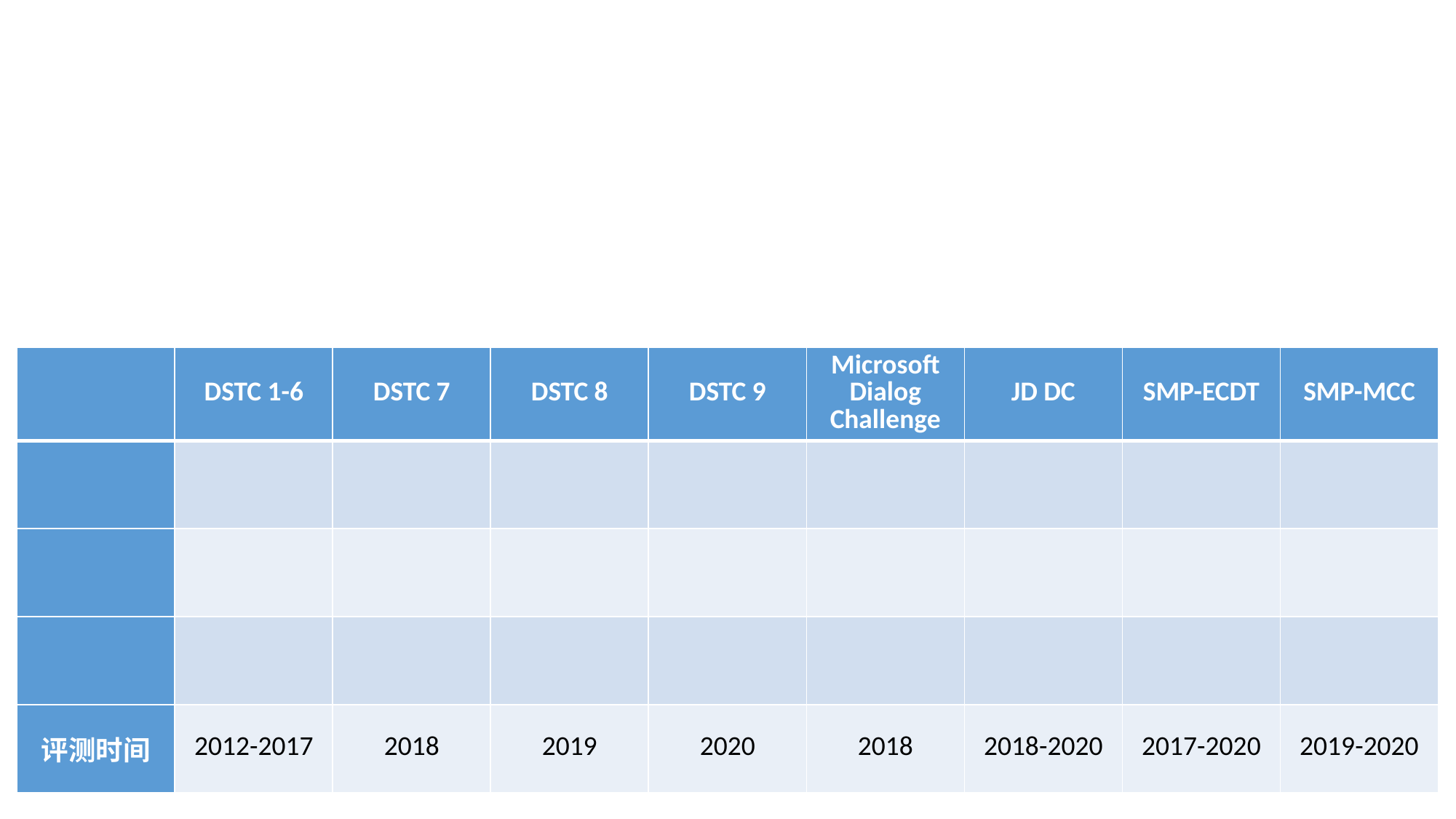

#
|  | DSTC 1-6 | DSTC 7 | DSTC 8 | DSTC 9 | Microsoft Dialog Challenge | JD DC | SMP-ECDT | SMP-MCC |
| --- | --- | --- | --- | --- | --- | --- | --- | --- |
|  |  |  |  |  |  |  |  |  |
|  |  |  |  |  |  |  |  |  |
|  |  |  |  |  |  |  |  |  |
| 评测时间 | 2012-2017 | 2018 | 2019 | 2020 | 2018 | 2018-2020 | 2017-2020 | 2019-2020 |